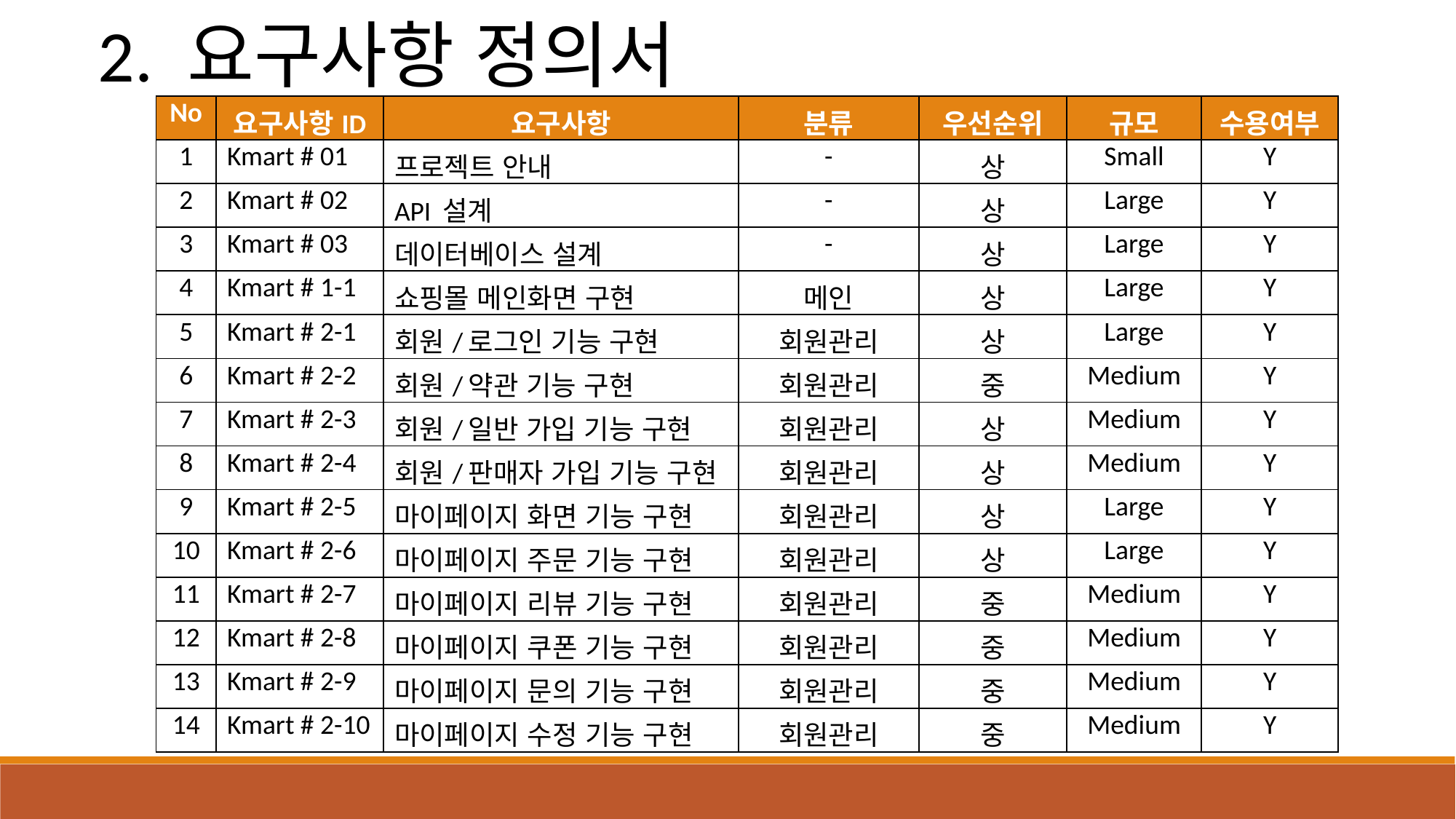

2. 요구사항 정의서
| No | 요구사항ID | 요구사항 | 분류 | 우선순위 | 규모 | 수용여부 |
| --- | --- | --- | --- | --- | --- | --- |
| 1 | Kmart # 01 | 프로젝트 안내 | - | 상 | Small | Y |
| 2 | Kmart # 02 | API 설계 | - | 상 | Large | Y |
| 3 | Kmart # 03 | 데이터베이스 설계 | - | 상 | Large | Y |
| 4 | Kmart # 1-1 | 쇼핑몰 메인화면 구현 | 메인 | 상 | Large | Y |
| 5 | Kmart # 2-1 | 회원/로그인 기능 구현 | 회원관리 | 상 | Large | Y |
| 6 | Kmart # 2-2 | 회원/약관 기능 구현 | 회원관리 | 중 | Medium | Y |
| 7 | Kmart # 2-3 | 회원/일반 가입 기능 구현 | 회원관리 | 상 | Medium | Y |
| 8 | Kmart # 2-4 | 회원/판매자 가입 기능 구현 | 회원관리 | 상 | Medium | Y |
| 9 | Kmart # 2-5 | 마이페이지 화면 기능 구현 | 회원관리 | 상 | Large | Y |
| 10 | Kmart # 2-6 | 마이페이지 주문 기능 구현 | 회원관리 | 상 | Large | Y |
| 11 | Kmart # 2-7 | 마이페이지 리뷰 기능 구현 | 회원관리 | 중 | Medium | Y |
| 12 | Kmart # 2-8 | 마이페이지 쿠폰 기능 구현 | 회원관리 | 중 | Medium | Y |
| 13 | Kmart # 2-9 | 마이페이지 문의 기능 구현 | 회원관리 | 중 | Medium | Y |
| 14 | Kmart # 2-10 | 마이페이지 수정 기능 구현 | 회원관리 | 중 | Medium | Y |